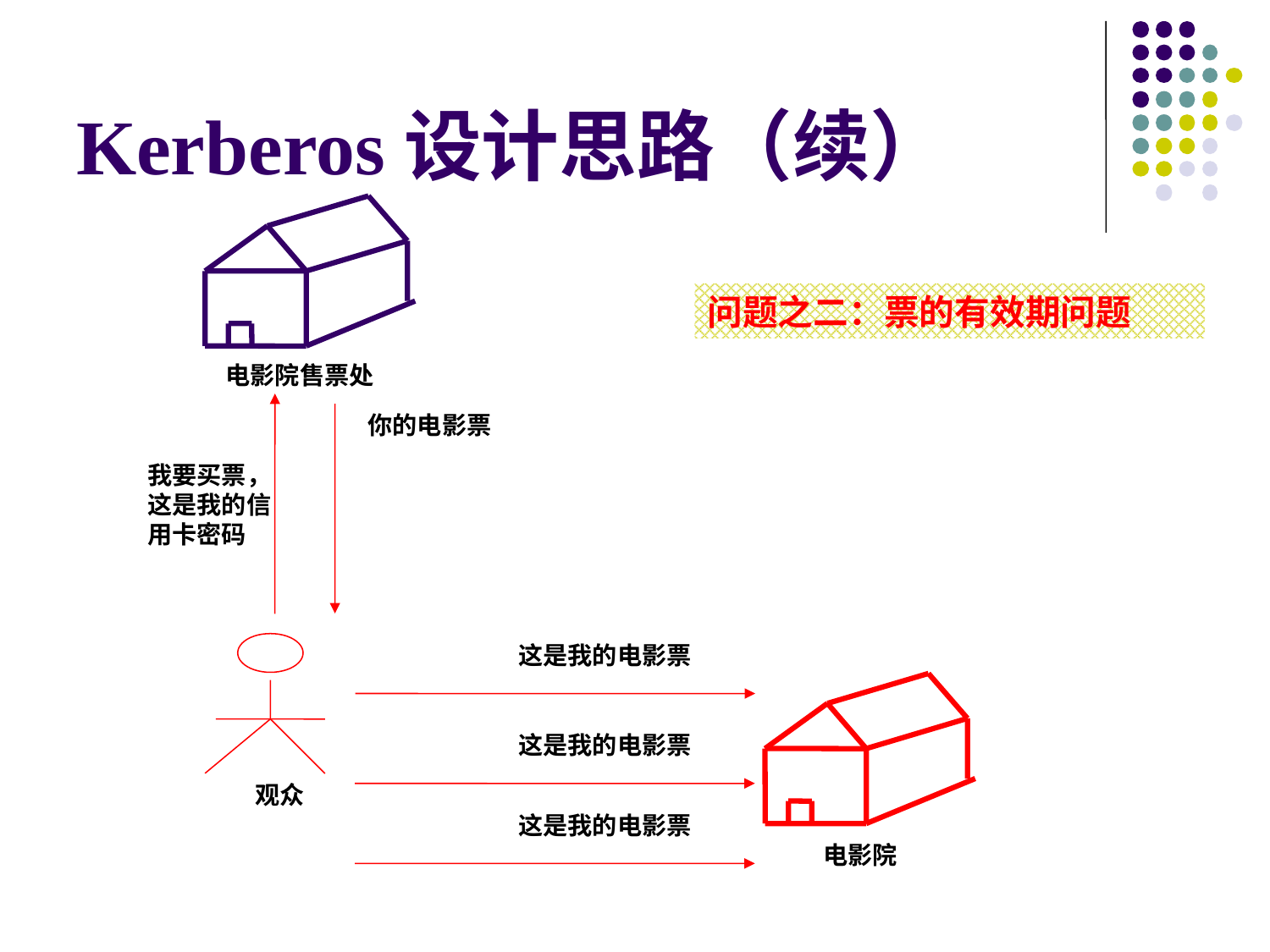

# Kerberos设计思路（续）

问题之二：票的有效期问题
电影院售票处

你的电影票
我要买票，这是我的信用卡密码

这是我的电影票

这是我的电影票

观众
这是我的电影票

电影院